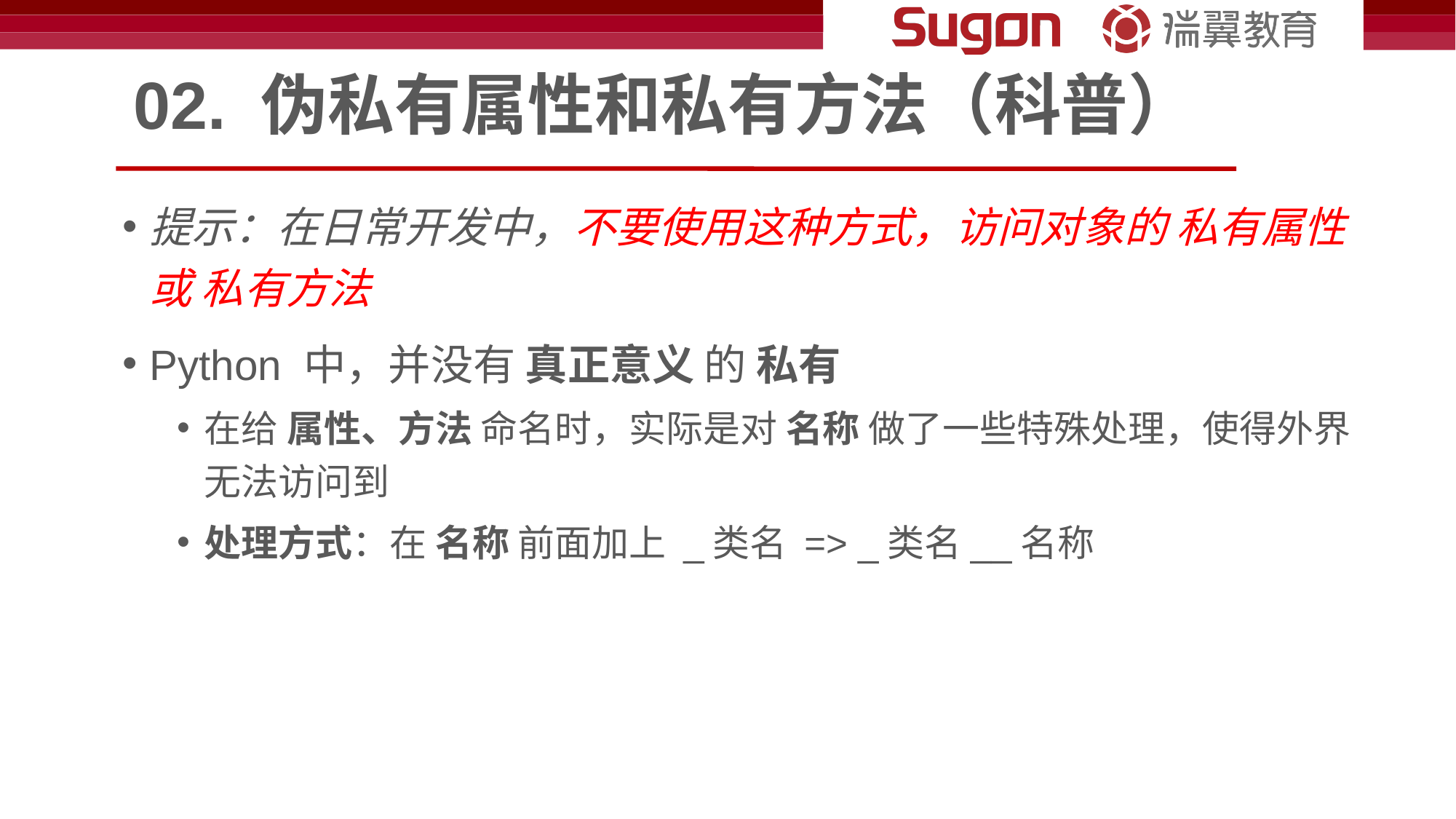

# 02. 伪私有属性和私有方法（科普）
提示：在日常开发中，不要使用这种方式，访问对象的 私有属性 或 私有方法
Python 中，并没有 真正意义 的 私有
在给 属性、方法 命名时，实际是对 名称 做了一些特殊处理，使得外界无法访问到
处理方式：在 名称 前面加上 _类名 => _类名__名称